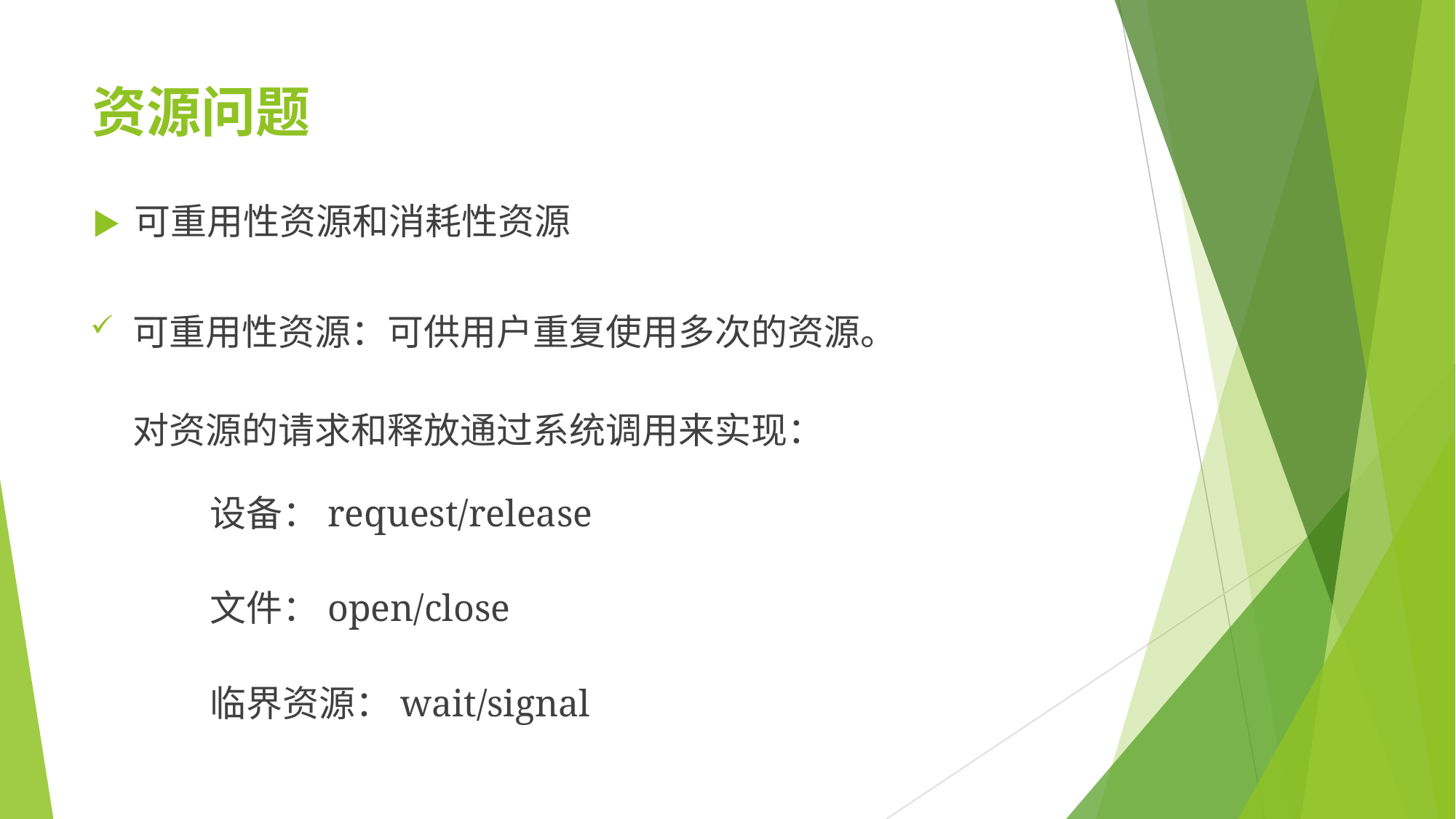

# 资源问题
▶	可重用性资源和消耗性资源
可重用性资源：可供用户重复使用多次的资源。 对资源的请求和释放通过系统调用来实现：

设备：request/release

文件：open/close

临界资源：wait/signal